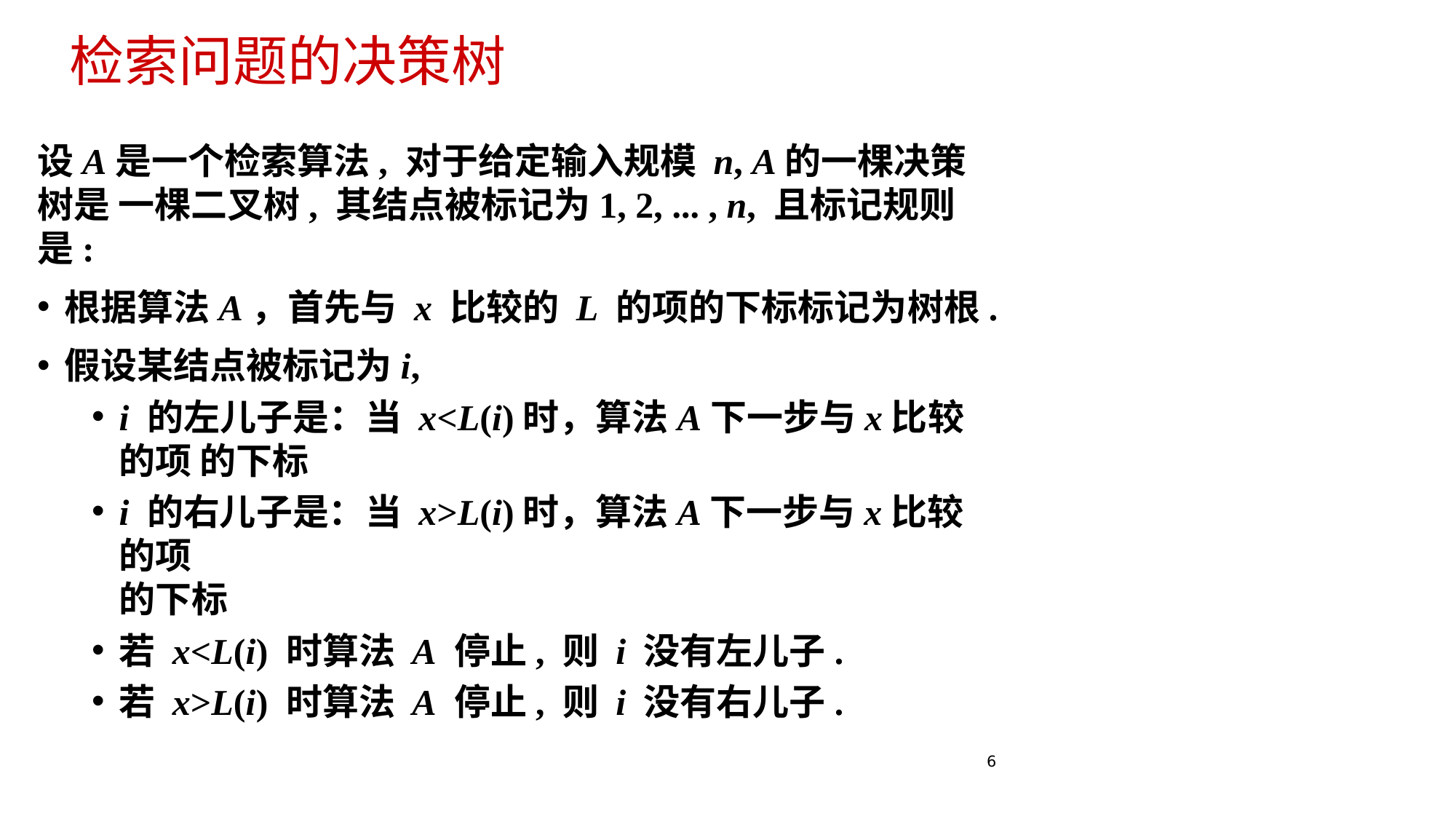

# 检索问题的决策树
设A是一个检索算法, 对于给定输入规模 n, A的一棵决策树是 一棵二叉树, 其结点被标记为1, 2, ... , n, 且标记规则是:
根据算法A，首先与 x 比较的 L 的项的下标标记为树根.
假设某结点被标记为i,
i 的左儿子是：当 x<L(i)时，算法A下一步与x比较的项 的下标
i 的右儿子是：当 x>L(i)时，算法A下一步与x比较的项
的下标
若 x<L(i) 时算法 A 停止, 则 i 没有左儿子.
若 x>L(i) 时算法 A 停止, 则 i 没有右儿子.
6